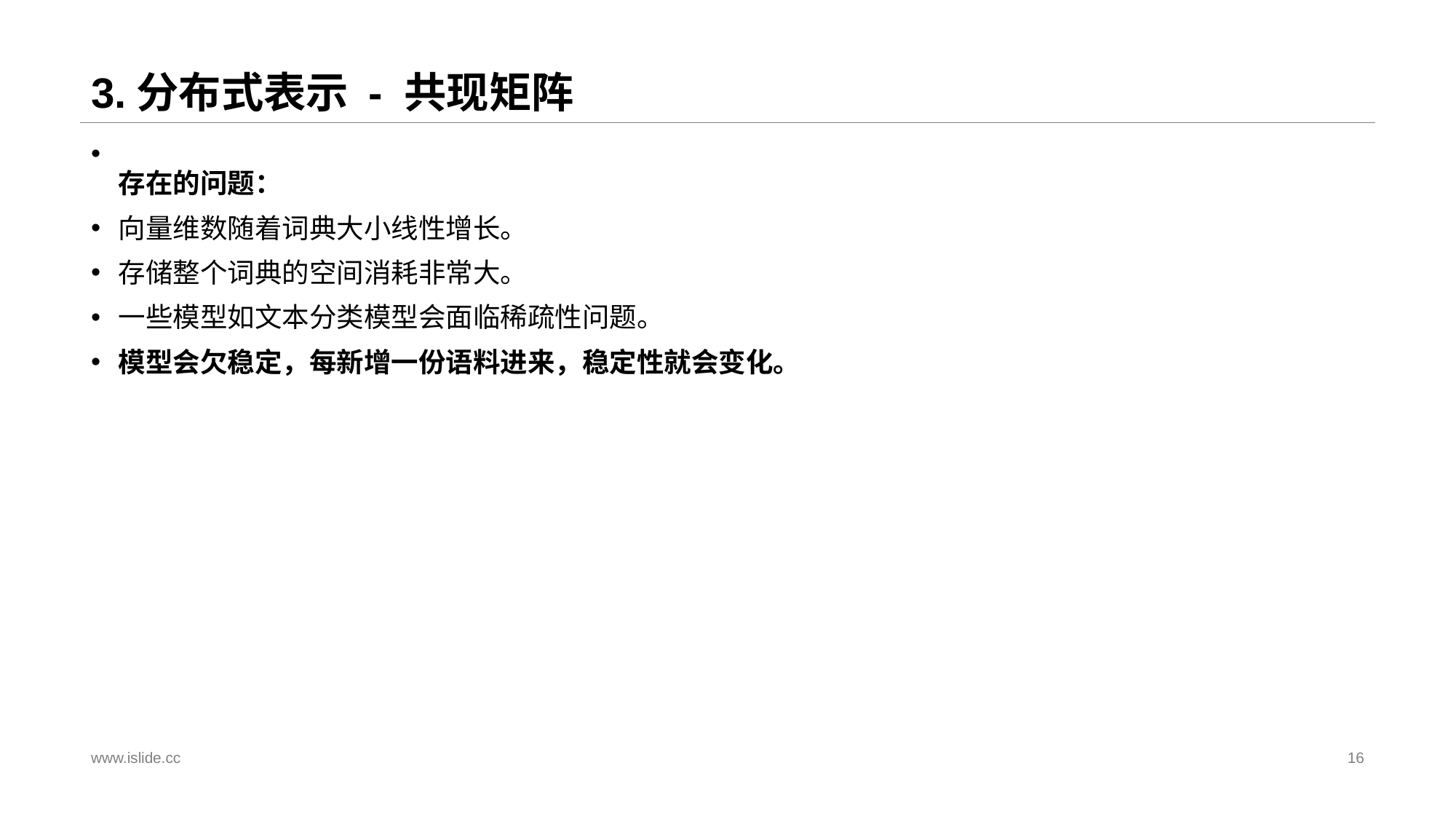

# 3.分布式表示 - 共现矩阵
存在的问题：
向量维数随着词典大小线性增长。
存储整个词典的空间消耗非常大。
一些模型如文本分类模型会面临稀疏性问题。
模型会欠稳定，每新增一份语料进来，稳定性就会变化。

www. islide.cc
16